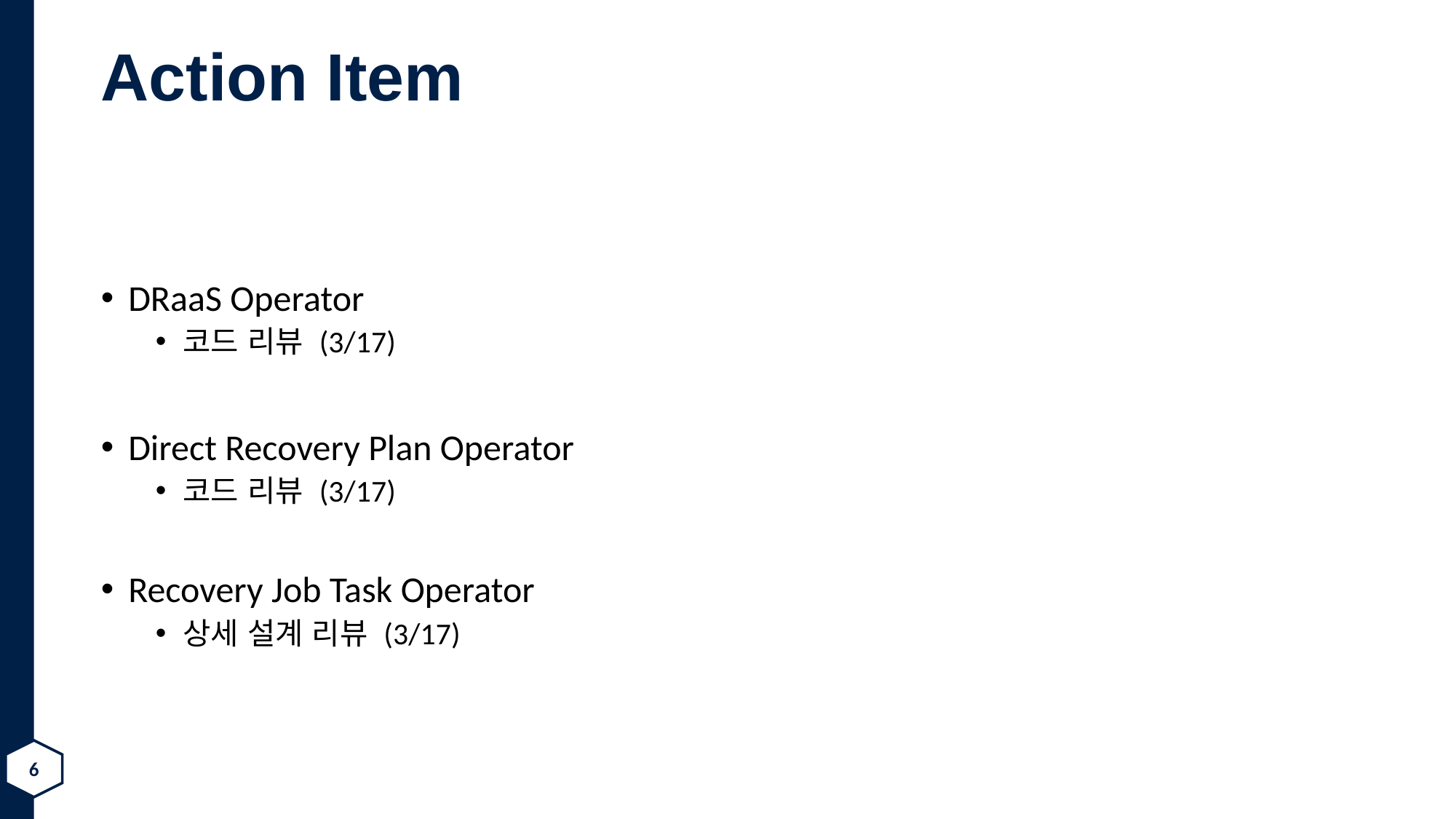

# Action Item

DRaaS Operator
코드 리뷰 (3/17)

Direct Recovery Plan Operator
코드 리뷰 (3/17)

Recovery Job Task Operator
상세 설계 리뷰 (3/17)